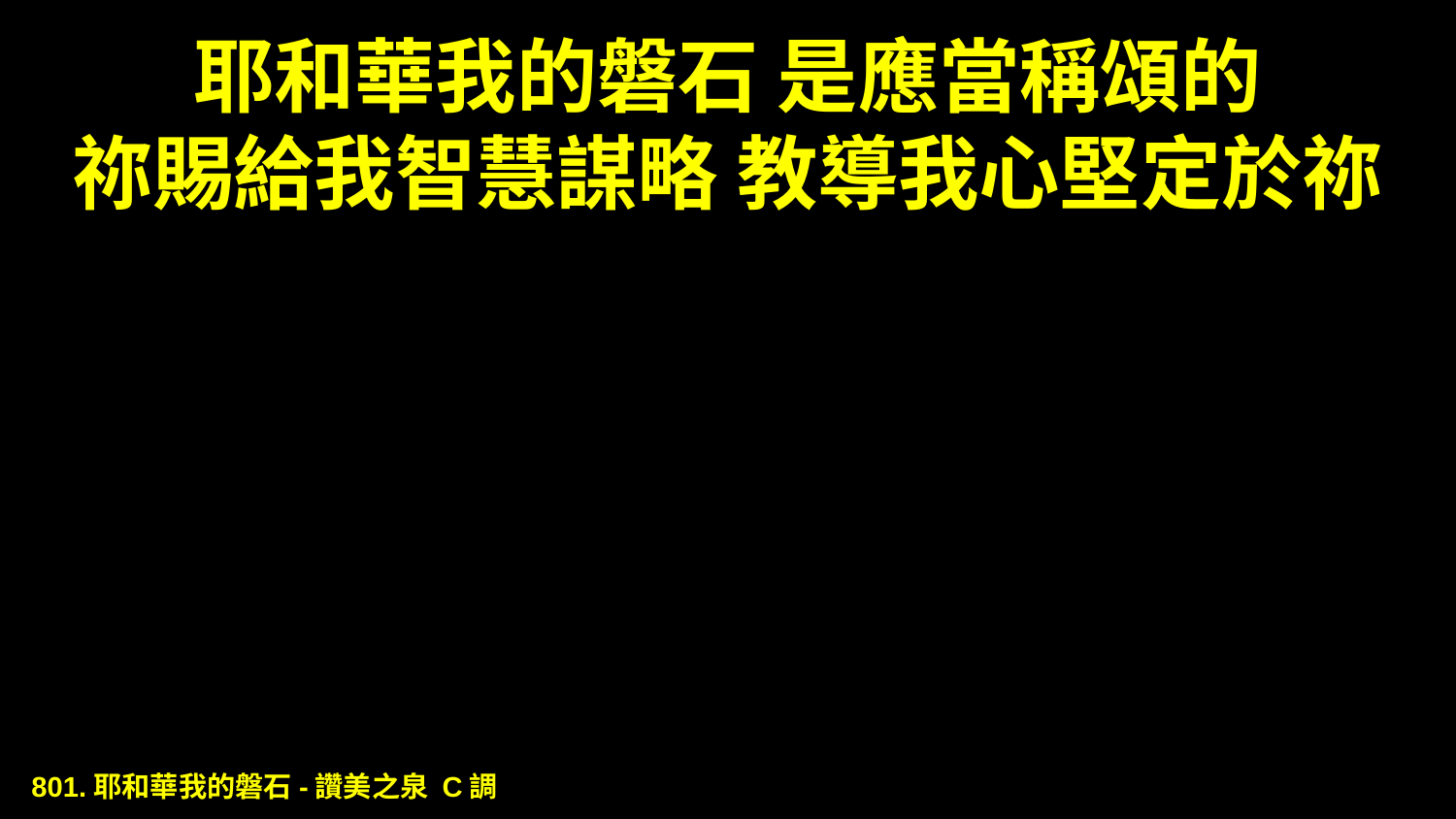

# 耶和華我的磐石 是應當稱頌的 祢賜給我智慧謀略 教導我心堅定於祢
801.耶和華我的磐石-讚美之泉 C調